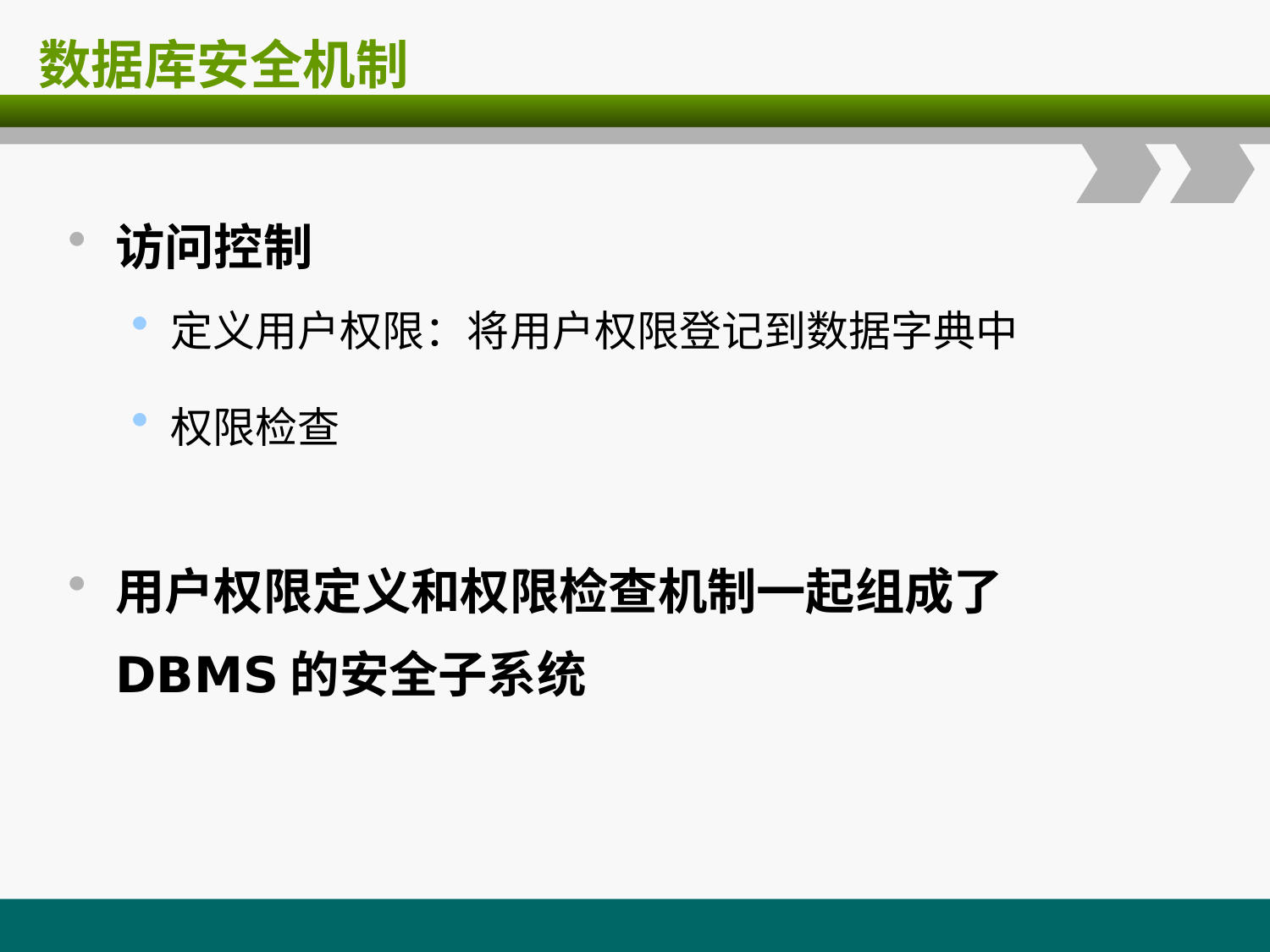

# 数据库安全机制
访问控制
定义用户权限：将用户权限登记到数据字典中
权限检查

用户权限定义和权限检查机制一起组成了  DBMS的安全子系统